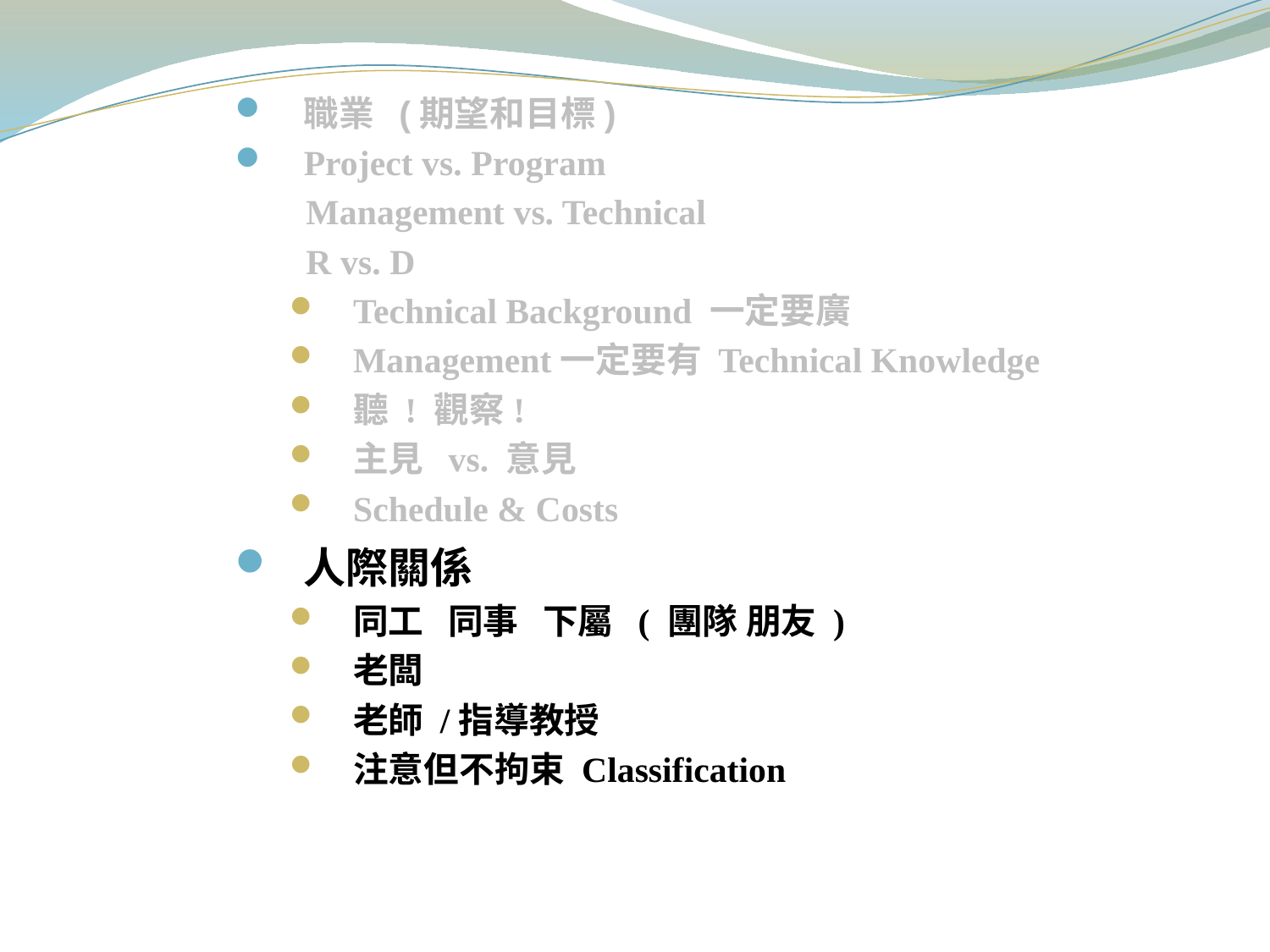

職業  (期望和目標)
Project vs. Program
        Management vs. Technical
        R vs. D
Technical Background 一定要廣
Management一定要有 Technical Knowledge
聽 ! 觀察!
主見  vs. 意見
Schedule & Costs
人際關係
同工   同事   下屬  ( 團隊 朋友 )
老闆
老師 /指導教授
注意但不拘束 Classification